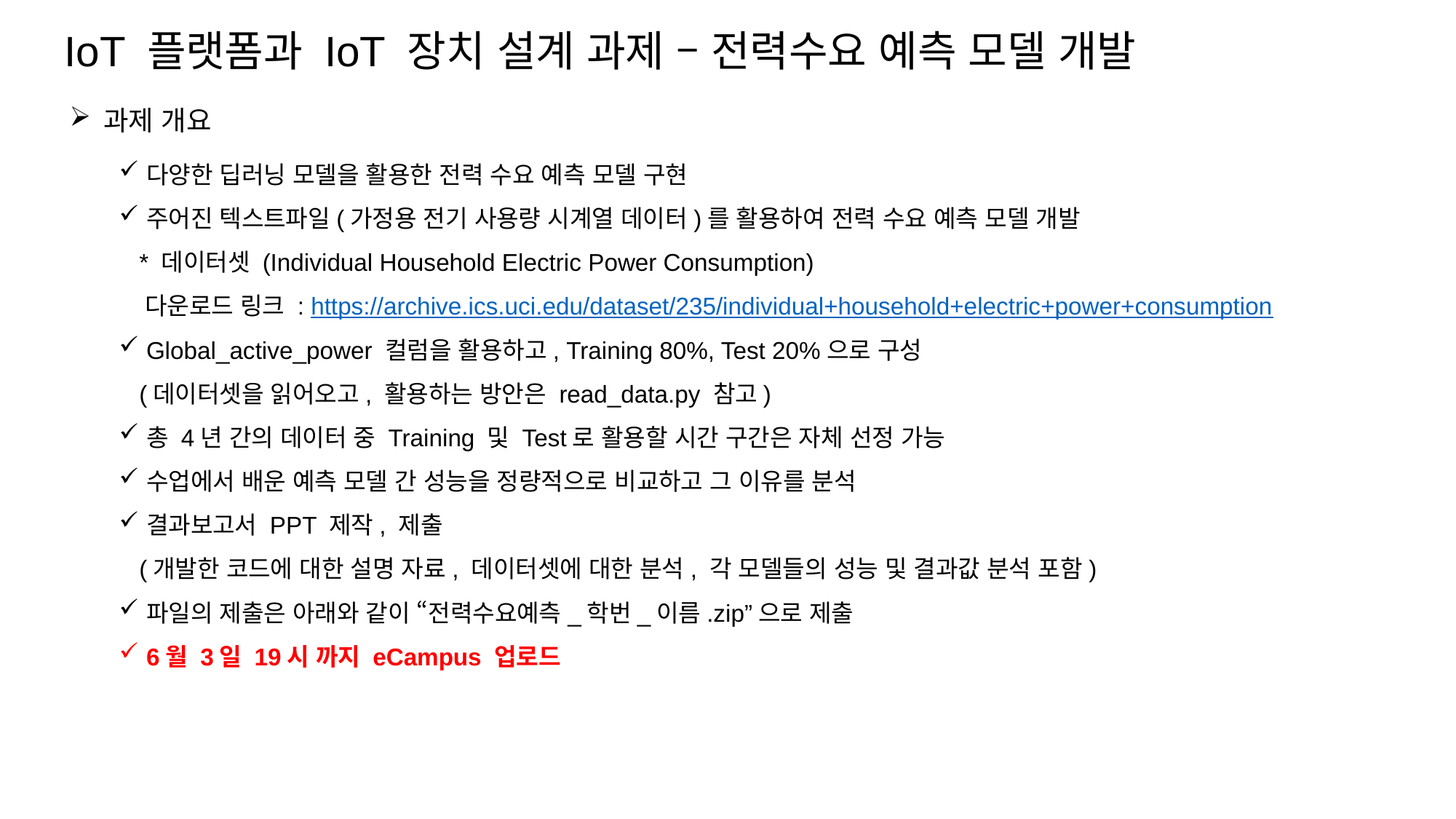

# IoT 플랫폼과 IoT 장치 설계 과제 – 전력수요 예측 모델 개발
과제 개요
다양한 딥러닝 모델을 활용한 전력 수요 예측 모델 구현
주어진 텍스트파일(가정용 전기 사용량 시계열 데이터)를 활용하여 전력 수요 예측 모델 개발
   * 데이터셋 (Individual Household Electric Power Consumption)
   다운로드 링크 : https://archive.ics.uci.edu/dataset/235/individual+household+electric+power+consumption
Global_active_power 컬럼을 활용하고, Training 80%, Test 20%으로 구성
   (데이터셋을 읽어오고, 활용하는 방안은 read_data.py 참고)
총 4년 간의 데이터 중 Training 및 Test로 활용할 시간 구간은 자체 선정 가능
수업에서 배운 예측 모델 간 성능을 정량적으로 비교하고 그 이유를 분석
결과보고서 PPT 제작, 제출
   (개발한 코드에 대한 설명 자료, 데이터셋에 대한 분석, 각 모델들의 성능 및 결과값 분석 포함)
파일의 제출은 아래와 같이 “전력수요예측_학번_이름.zip”으로 제출
6월 3일 19시 까지 eCampus 업로드